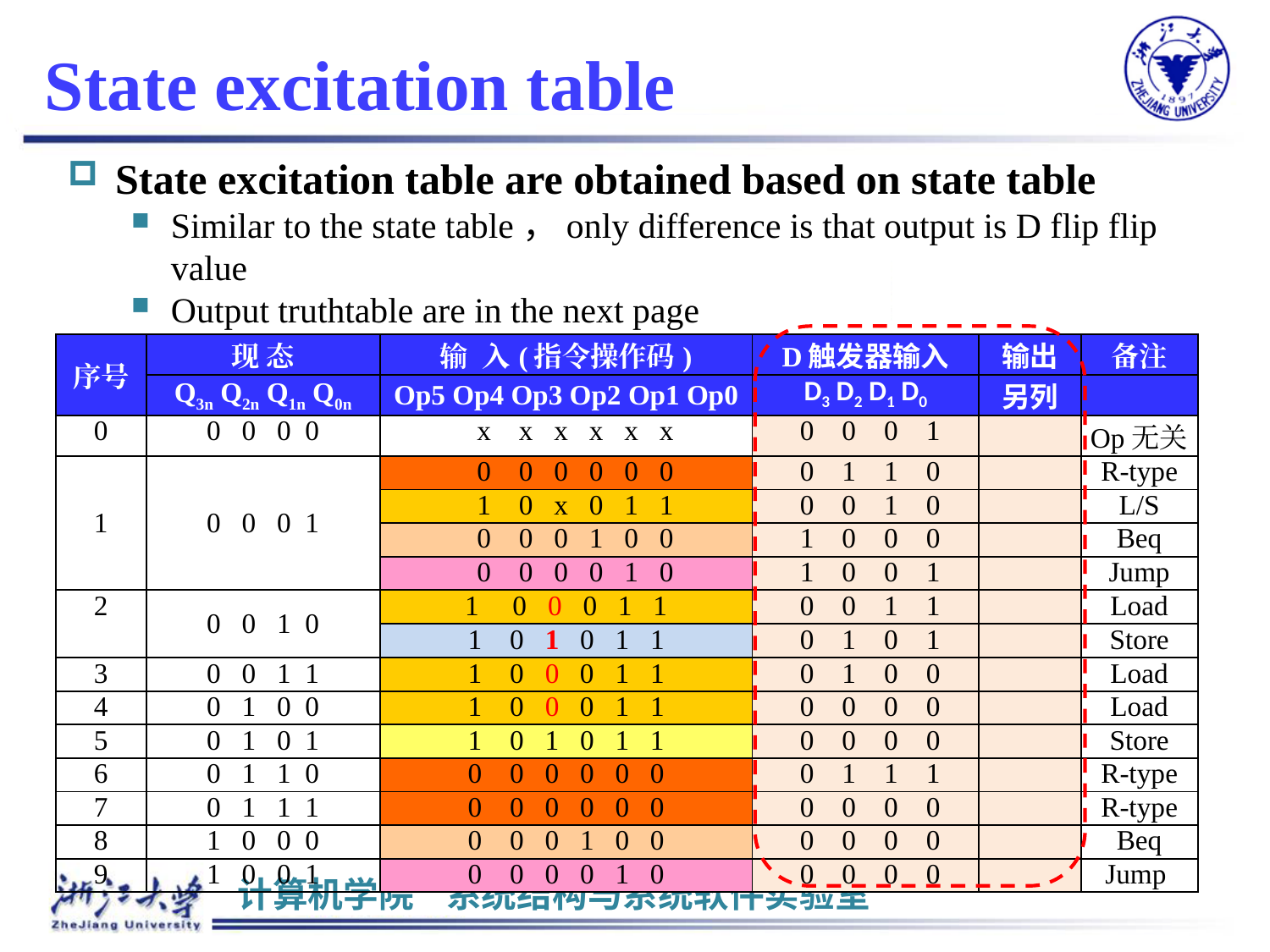

# State excitation table
State excitation table are obtained based on state table
Similar to the state table，only difference is that output is D flip flip value
Output truthtable are in the next page
Moore state machine，output is only related to state

| 序号 | 现 态 | 输 入(指令操作码) | D触发器输入 | 输出 | 备注 |
| --- | --- | --- | --- | --- | --- |
|  | Q3n Q2n Q1n Q0n | Op5 Op4 Op3 Op2 Op1 Op0 | D3 D2 D1 D0 | 另列 |  |
| 0 | 0 0 0 0 | x x x x x x | 0 0 0 1 |  | Op无关 |
| 1 | 0 0 0 1 | 0 0 0 0 0 0 | 0 1 1 0 |  | R-type |
|  |  | 1 0 x 0 1 1 | 0 0 1 0 |  | L/S |
|  |  | 0 0 0 1 0 0 | 1 0 0 0 |  | Beq |
|  |  | 0 0 0 0 1 0 | 1 0 0 1 |  | Jump |
| 2 | 0 0 1 0 | 0 0 0 1 1 | 0 0 1 1 |  | Load |
|  |  | 1 0 1 0 1 1 | 0 1 0 1 |  | Store |
| 3 | 0 0 1 1 | 1 0 0 0 1 1 | 0 1 0 0 |  | Load |
| 4 | 0 1 0 0 | 1 0 0 0 1 1 | 0 0 0 0 |  | Load |
| 5 | 0 1 0 1 | 1 0 1 0 1 1 | 0 0 0 0 |  | Store |
| 6 | 0 1 1 0 | 0 0 0 0 0 0 | 0 1 1 1 |  | R-type |
| 7 | 0 1 1 1 | 0 0 0 0 0 0 | 0 0 0 0 |  | R-type |
| 8 | 1 0 0 0 | 0 0 0 1 0 0 | 0 0 0 0 |  | Beq |
| 9 | 1 0 0 1 | 0 0 0 0 1 0 | 0 0 0 0 |  | Jump |